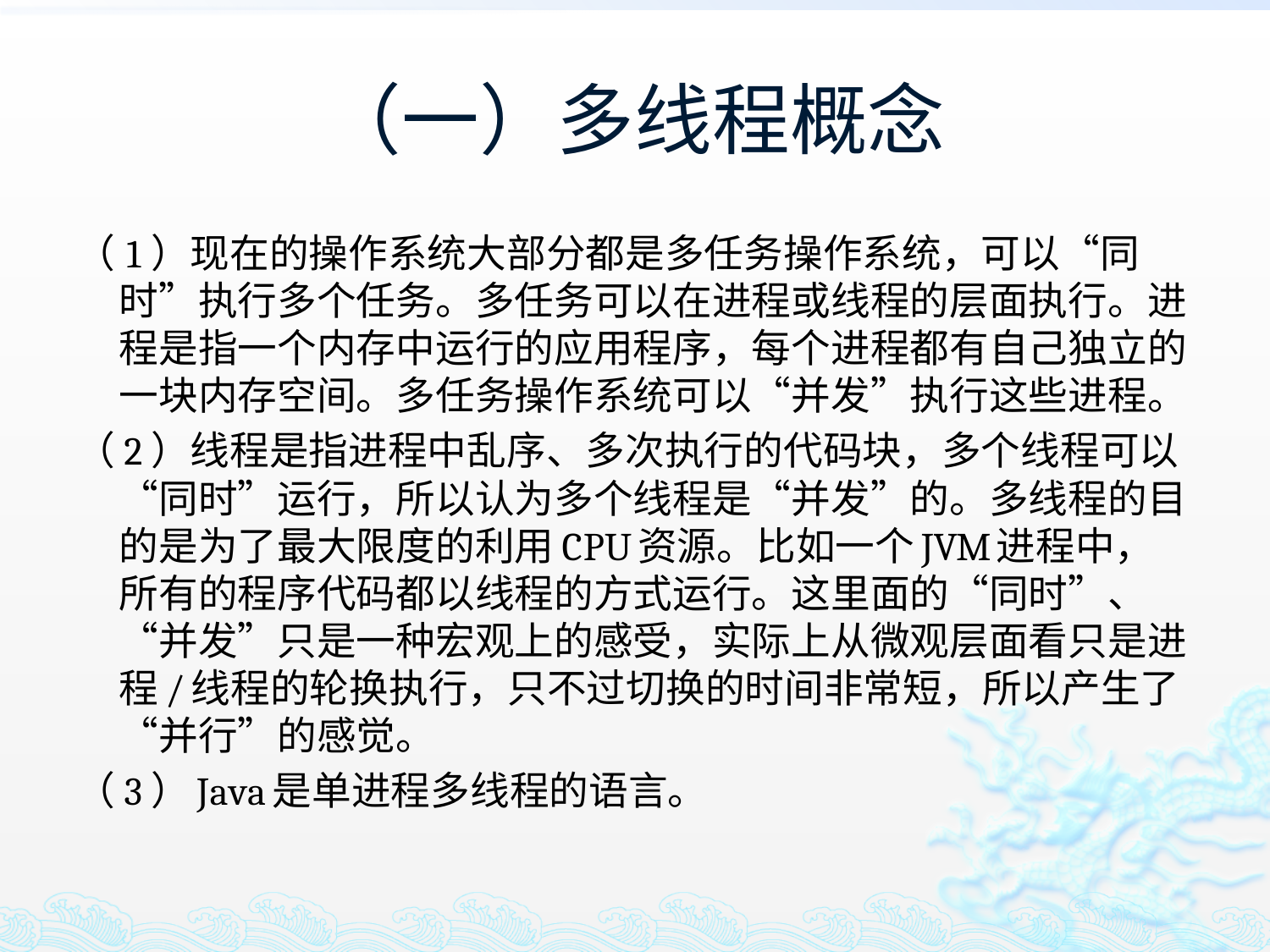

# （一）多线程概念
（1）现在的操作系统大部分都是多任务操作系统，可以“同时”执行多个任务。多任务可以在进程或线程的层面执行。进程是指一个内存中运行的应用程序，每个进程都有自己独立的一块内存空间。多任务操作系统可以“并发”执行这些进程。
（2）线程是指进程中乱序、多次执行的代码块，多个线程可以“同时”运行，所以认为多个线程是“并发”的。多线程的目的是为了最大限度的利用CPU资源。比如一个JVM进程中，所有的程序代码都以线程的方式运行。这里面的“同时”、“并发”只是一种宏观上的感受，实际上从微观层面看只是进程/线程的轮换执行，只不过切换的时间非常短，所以产生了“并行”的感觉。
（3）Java是单进程多线程的语言。